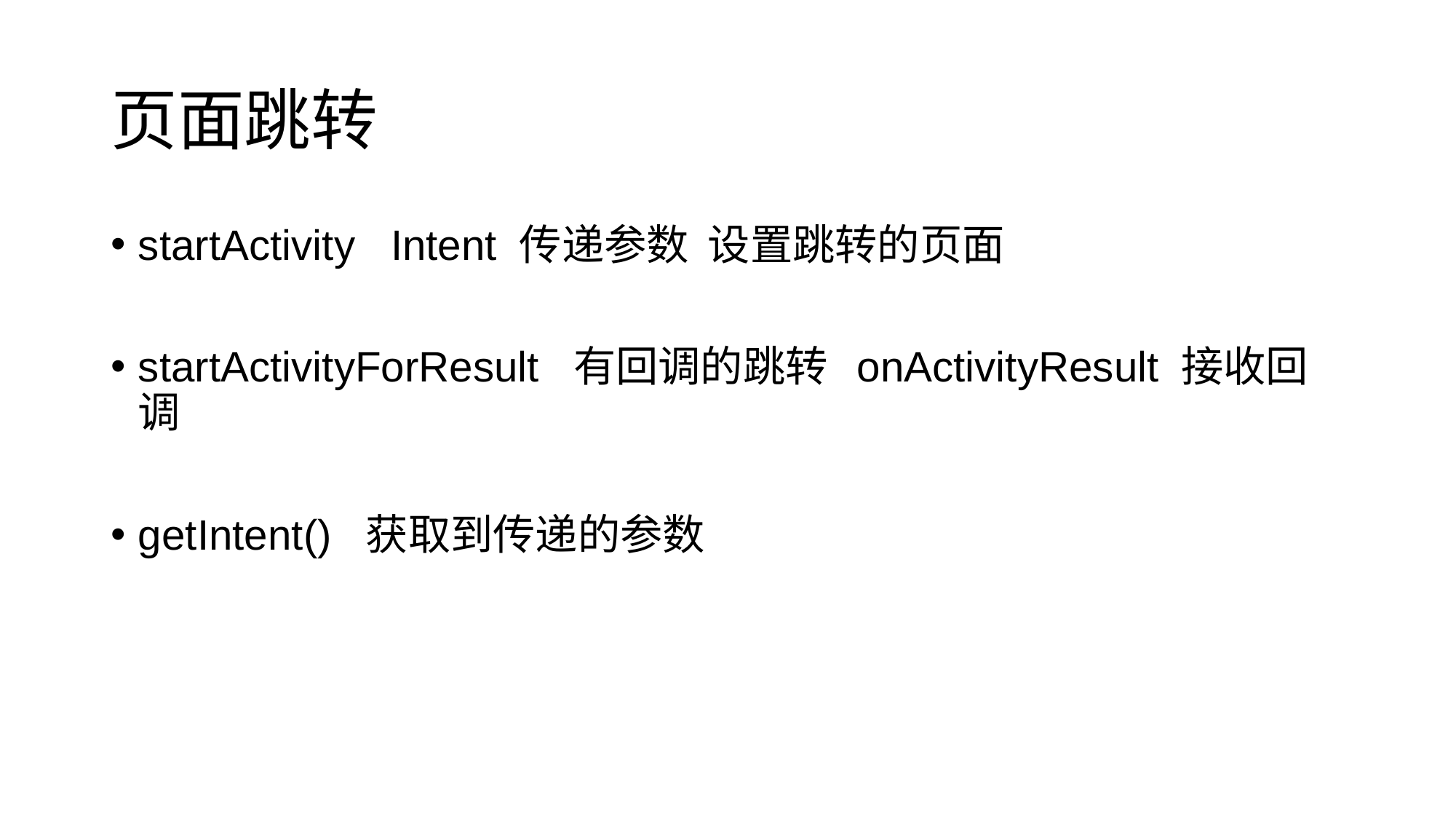

# 页面跳转
startActivity   Intent 传递参数  设置跳转的页面

startActivityForResult  有回调的跳转  onActivityResult 接收回调

getIntent()  获取到传递的参数